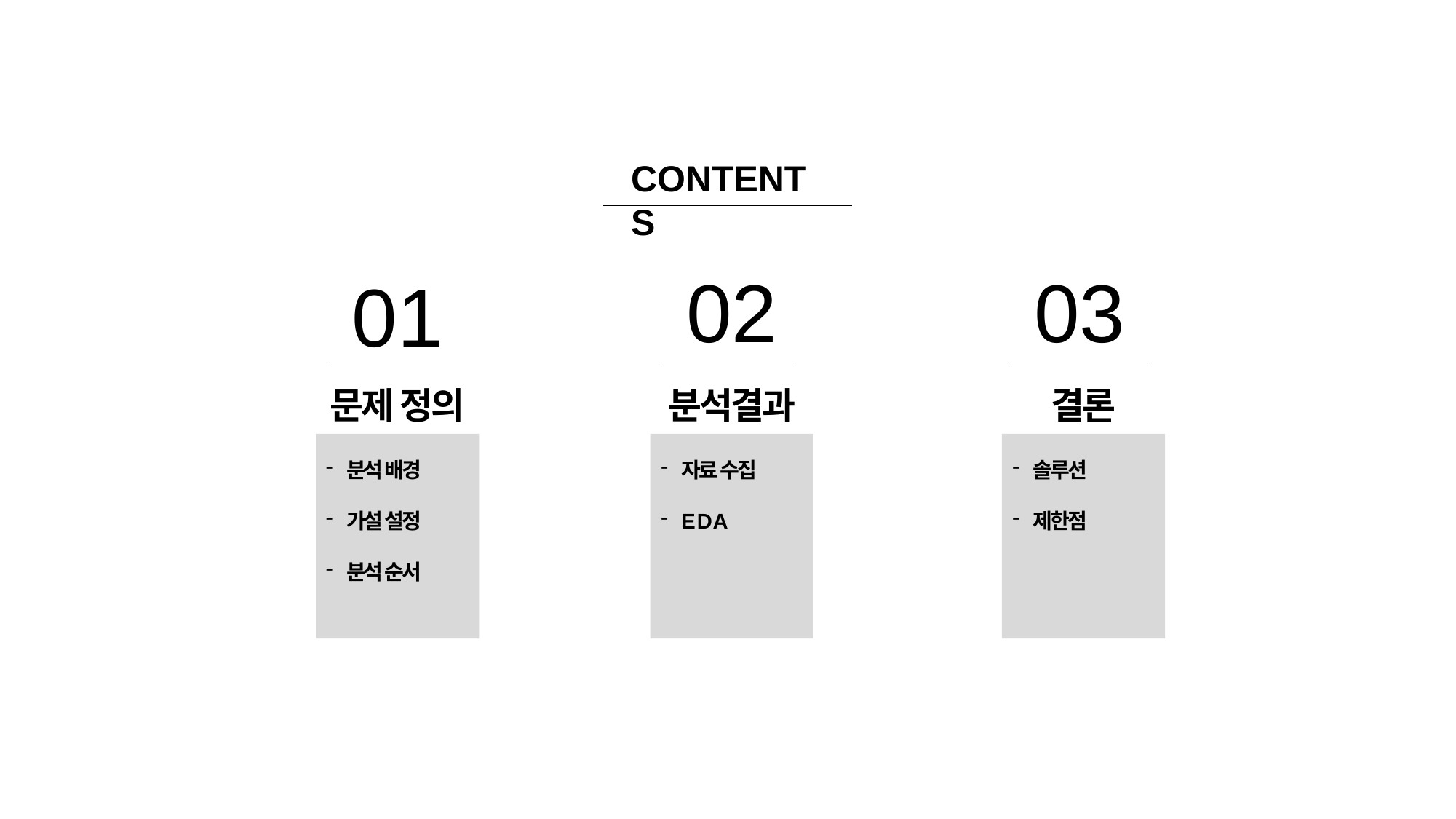

CONTENTS
02
분석결과

자료 수집

E D A
03
결론

솔루션

제한점
01
문제 정의

분석 배경

가설 설정

분석 순서